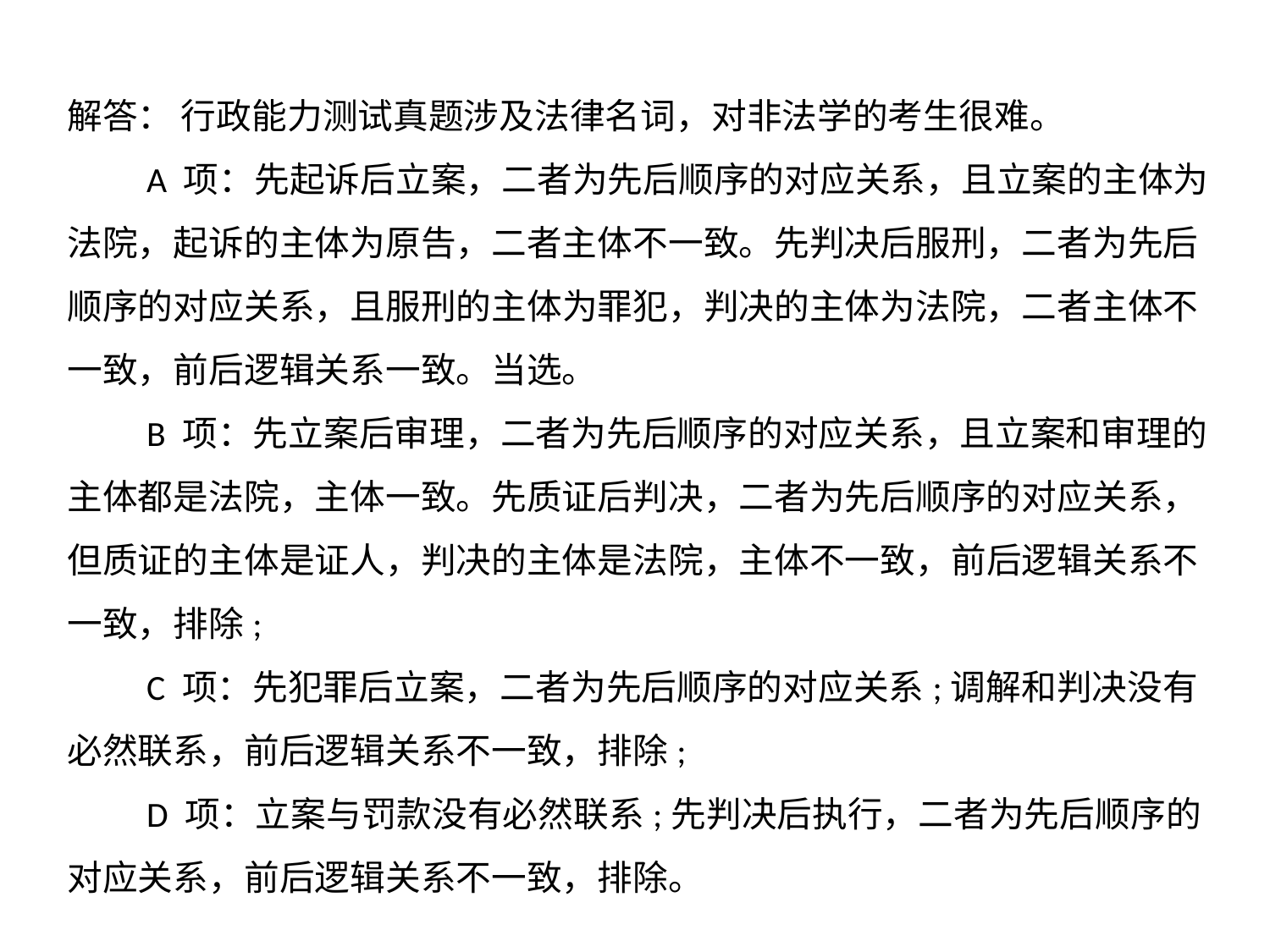

解答： 行政能力测试真题涉及法律名词，对非法学的考生很难。
　　A 项：先起诉后立案，二者为先后顺序的对应关系，且立案的主体为法院，起诉的主体为原告，二者主体不一致。先判决后服刑，二者为先后顺序的对应关系，且服刑的主体为罪犯，判决的主体为法院，二者主体不一致，前后逻辑关系一致。当选。
　　B 项：先立案后审理，二者为先后顺序的对应关系，且立案和审理的主体都是法院，主体一致。先质证后判决，二者为先后顺序的对应关系，但质证的主体是证人，判决的主体是法院，主体不一致，前后逻辑关系不一致，排除;
　　C 项：先犯罪后立案，二者为先后顺序的对应关系;调解和判决没有必然联系，前后逻辑关系不一致，排除;
　　D 项：立案与罚款没有必然联系;先判决后执行，二者为先后顺序的对应关系，前后逻辑关系不一致，排除。